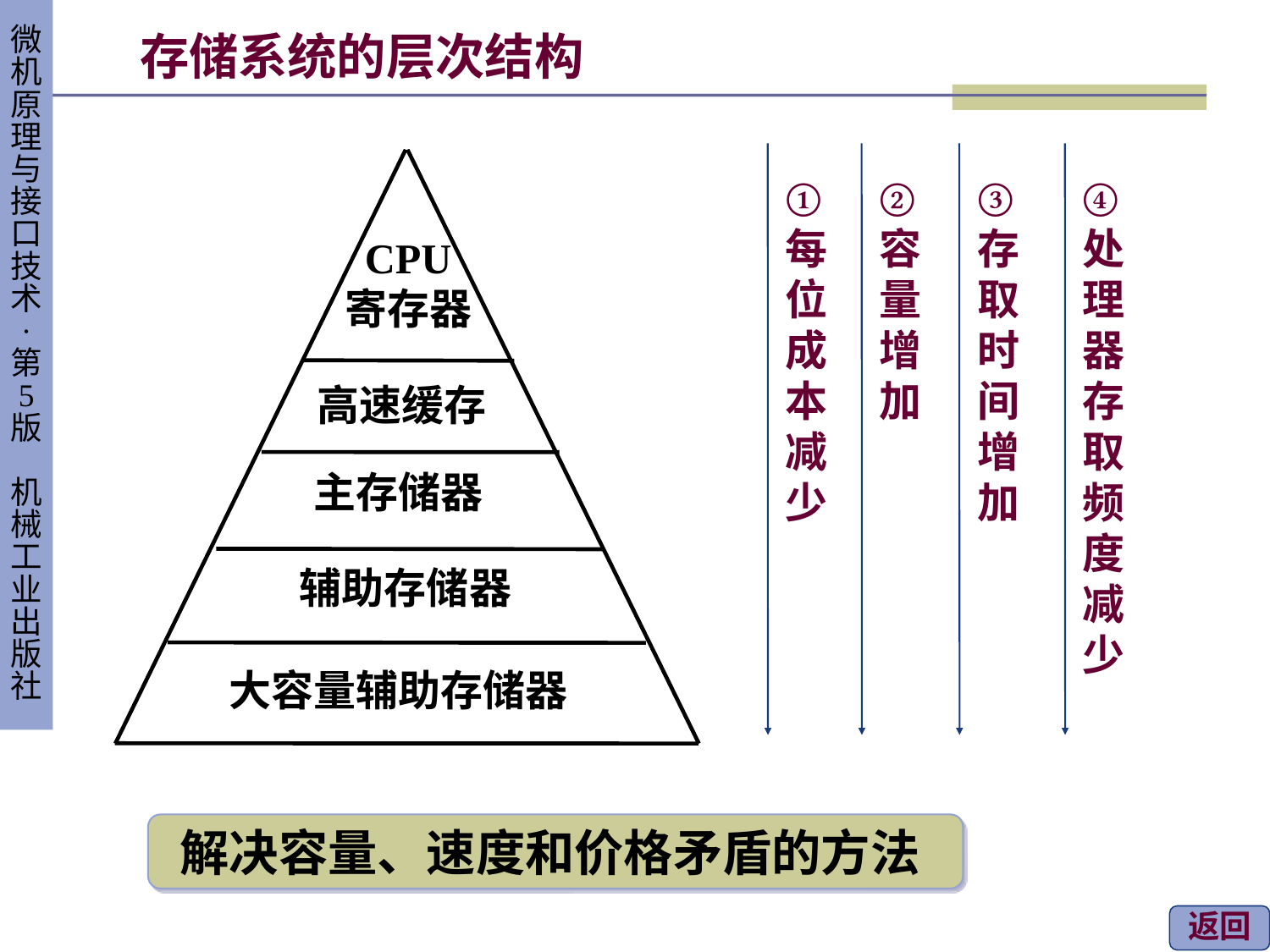

# 存储系统的层次结构

①
每
位
成
本
减
少
②
容
量
增
加
③
存
取时
间
增
加
④
处
理
器存
取
频
度
减
少
CPU
寄存器

高速缓存

主存储器

辅助存储器

大容量辅助存储器

解决容量、速度和价格矛盾的方法
返回